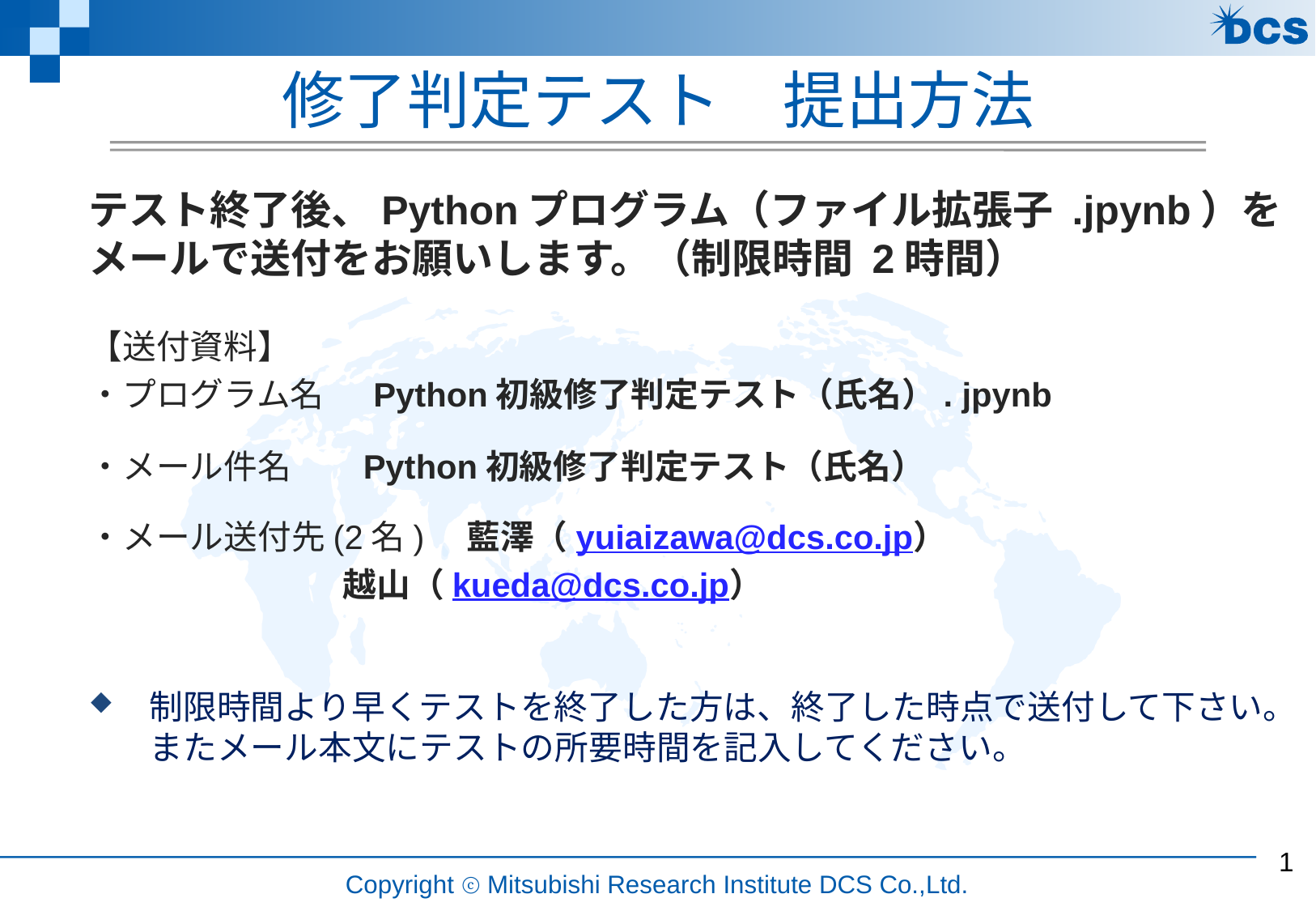

# 修了判定テスト　提出方法
テスト終了後、Pythonプログラム（ファイル拡張子 .jpynb）をメールで送付をお願いします。（制限時間 2時間）

【送付資料】
・プログラム名 　Python初級修了判定テスト（氏名）. jpynb

・メール件名   　 Python初級修了判定テスト（氏名）

・メール送付先(2名)　藍澤（yuiaizawa@dcs.co.jp）
                                越山（kueda@dcs.co.jp）

制限時間より早くテストを終了した方は、終了した時点で送付して下さい。またメール本文にテストの所要時間を記入してください。

1
Copyright ⓒ Mitsubishi Research Institute DCS Co.,Ltd.